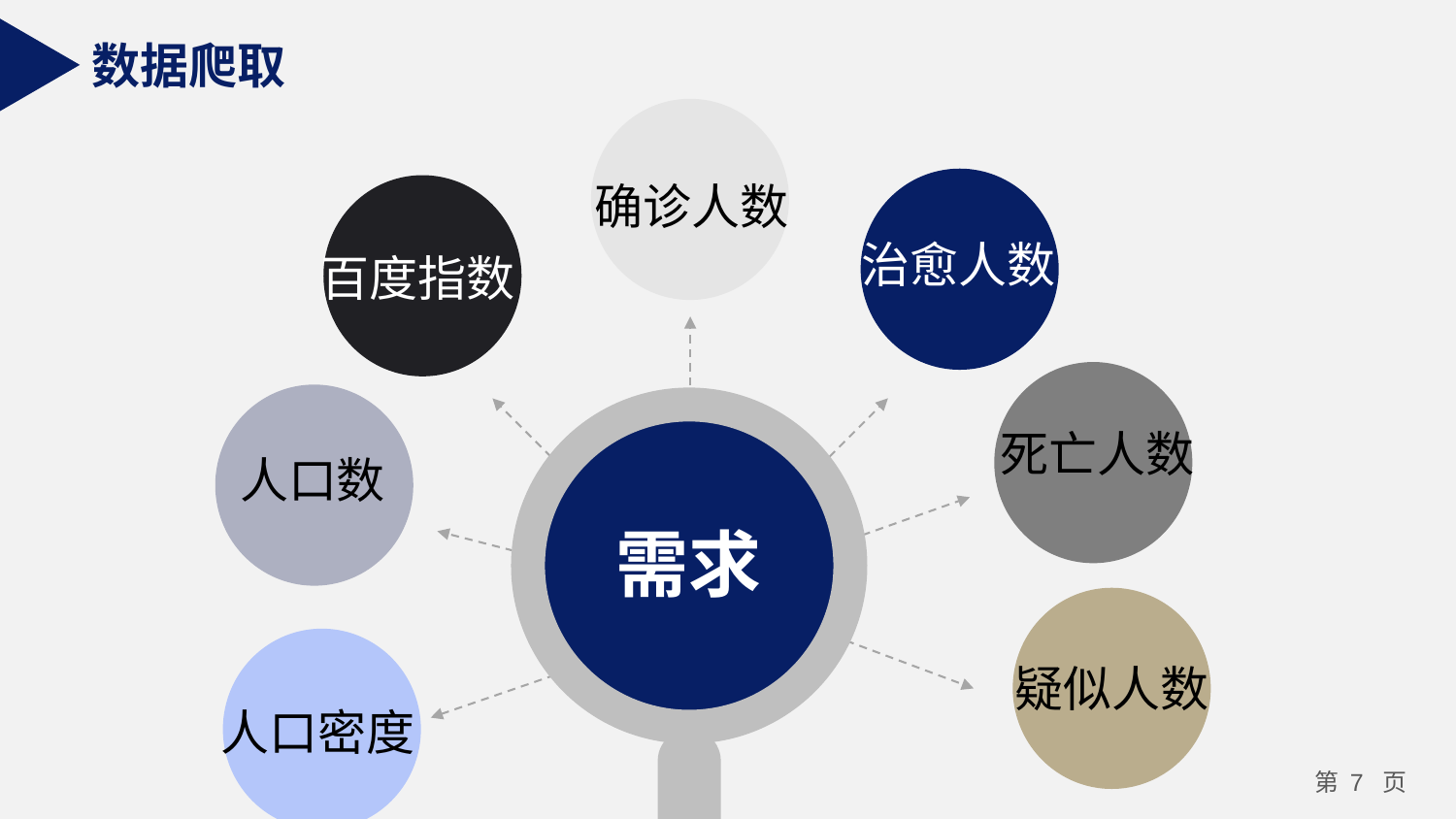

数据爬取

确诊人数

治愈人数

百度指数

死亡人数
人口数
需求

疑似人数
人口密度